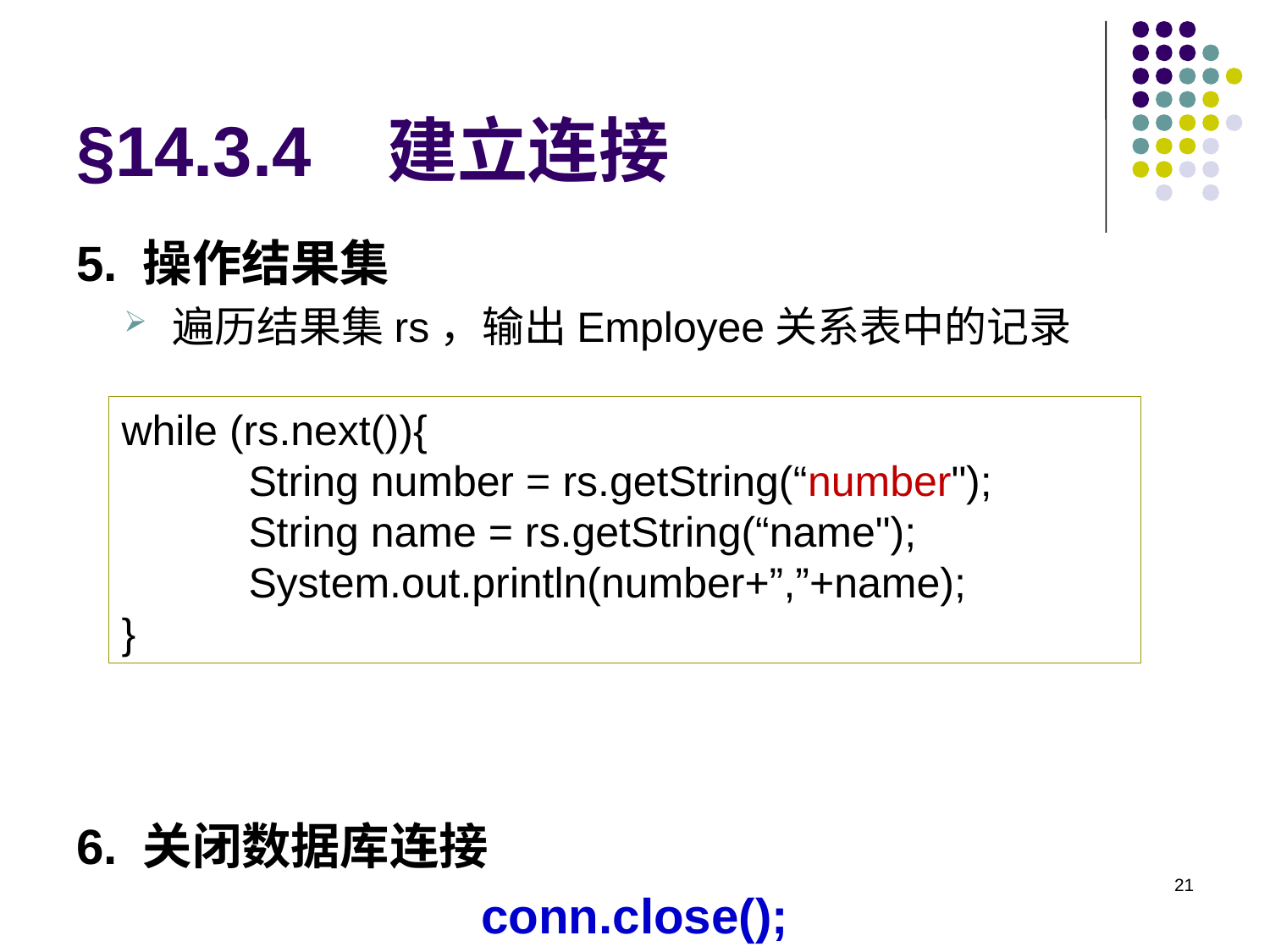

# §14.3.4   建立连接
5. 操作结果集
遍历结果集rs，输出Employee关系表中的记录

6. 关闭数据库连接
conn.close();

while (rs.next()){
	String number = rs.getString(“number");
	String name = rs.getString(“name");
	System.out.println(number+”,”+name);
}
21